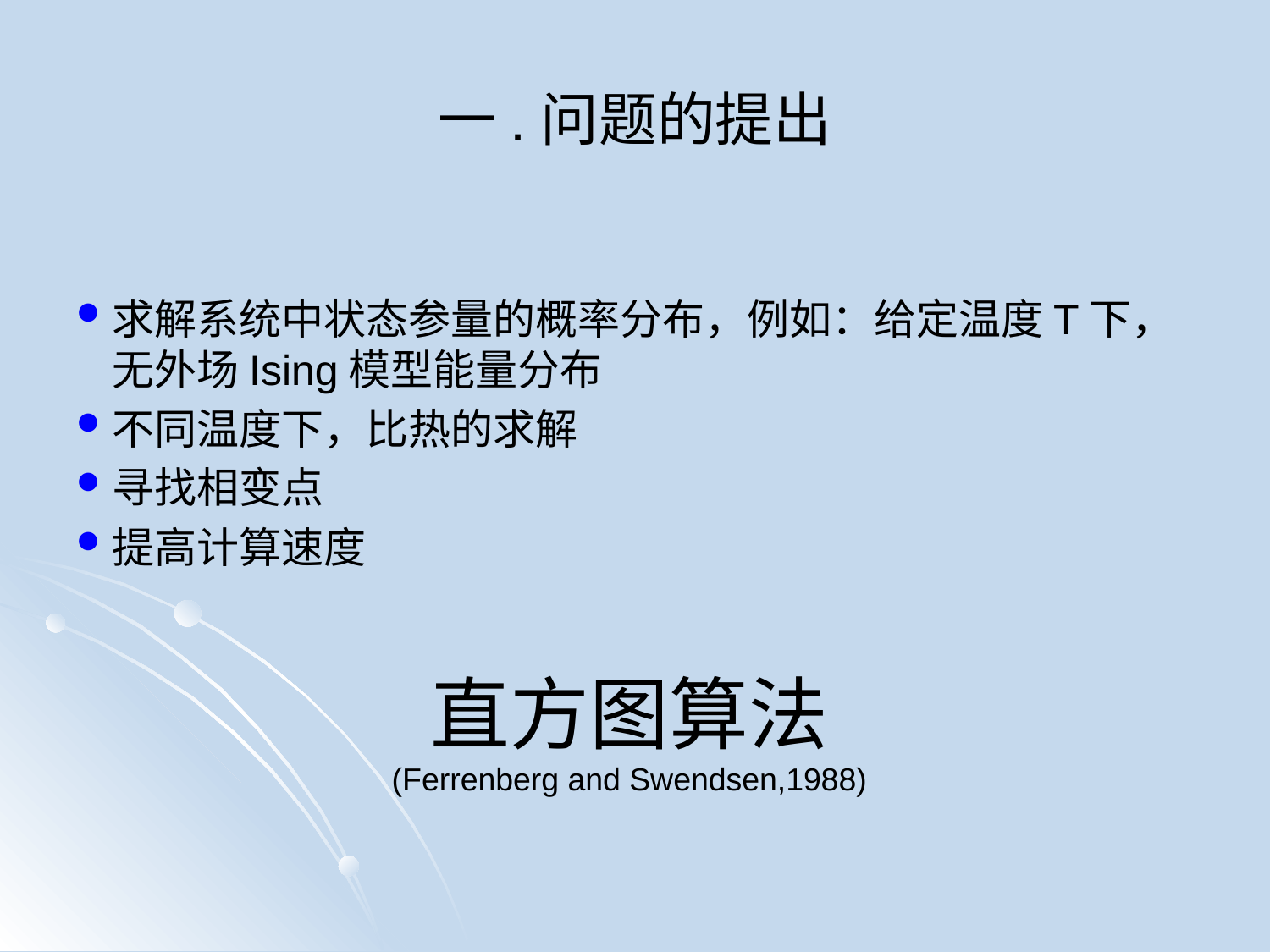

# 一.问题的提出
求解系统中状态参量的概率分布，例如：给定温度T下，无外场Ising模型能量分布
不同温度下，比热的求解
寻找相变点
提高计算速度
直方图算法
(Ferrenberg and Swendsen,1988)